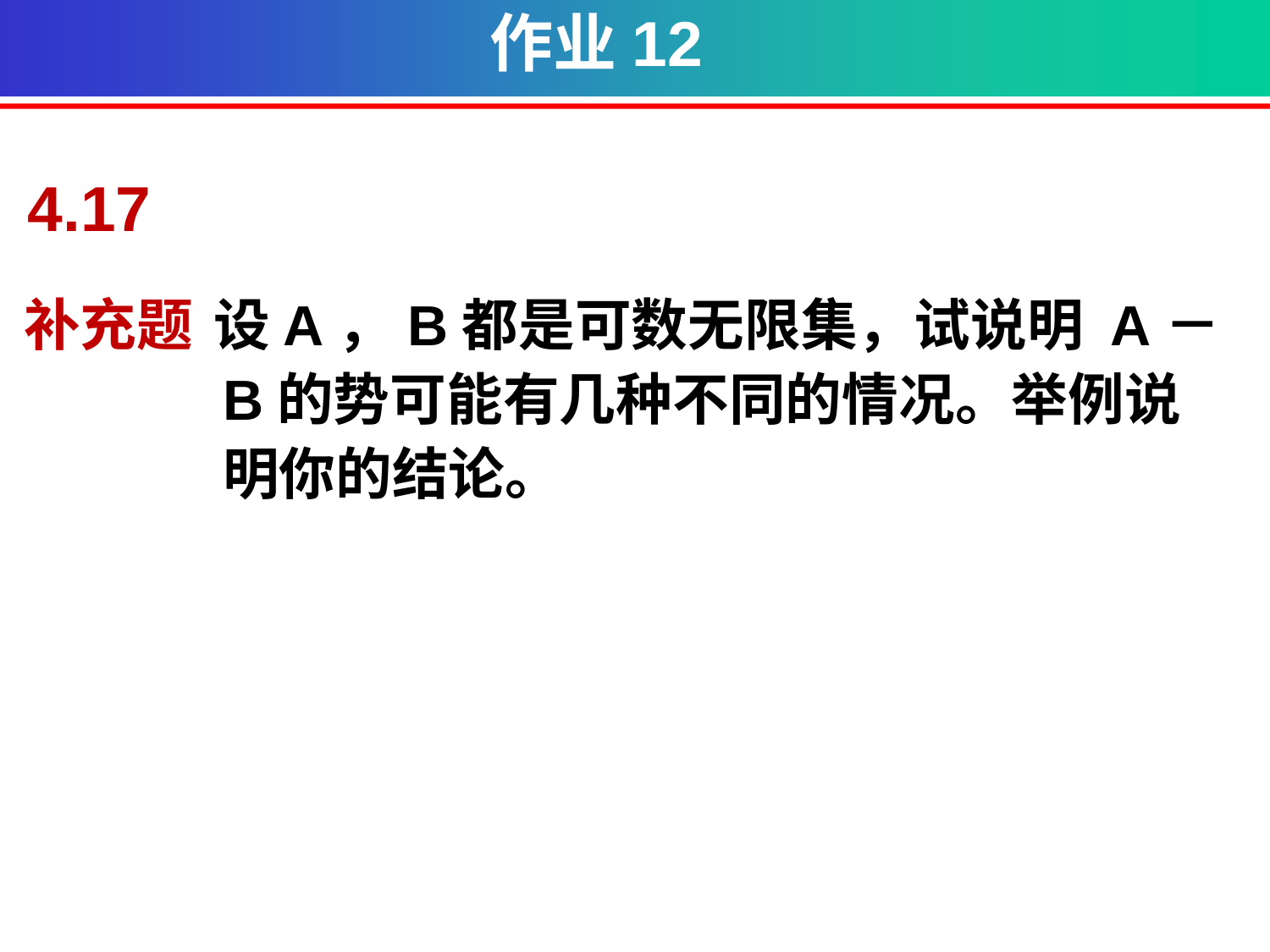

作业12
4.17
补充题  设A，B都是可数无限集，试说明 A－B的势可能有几种不同的情况。举例说明你的结论。